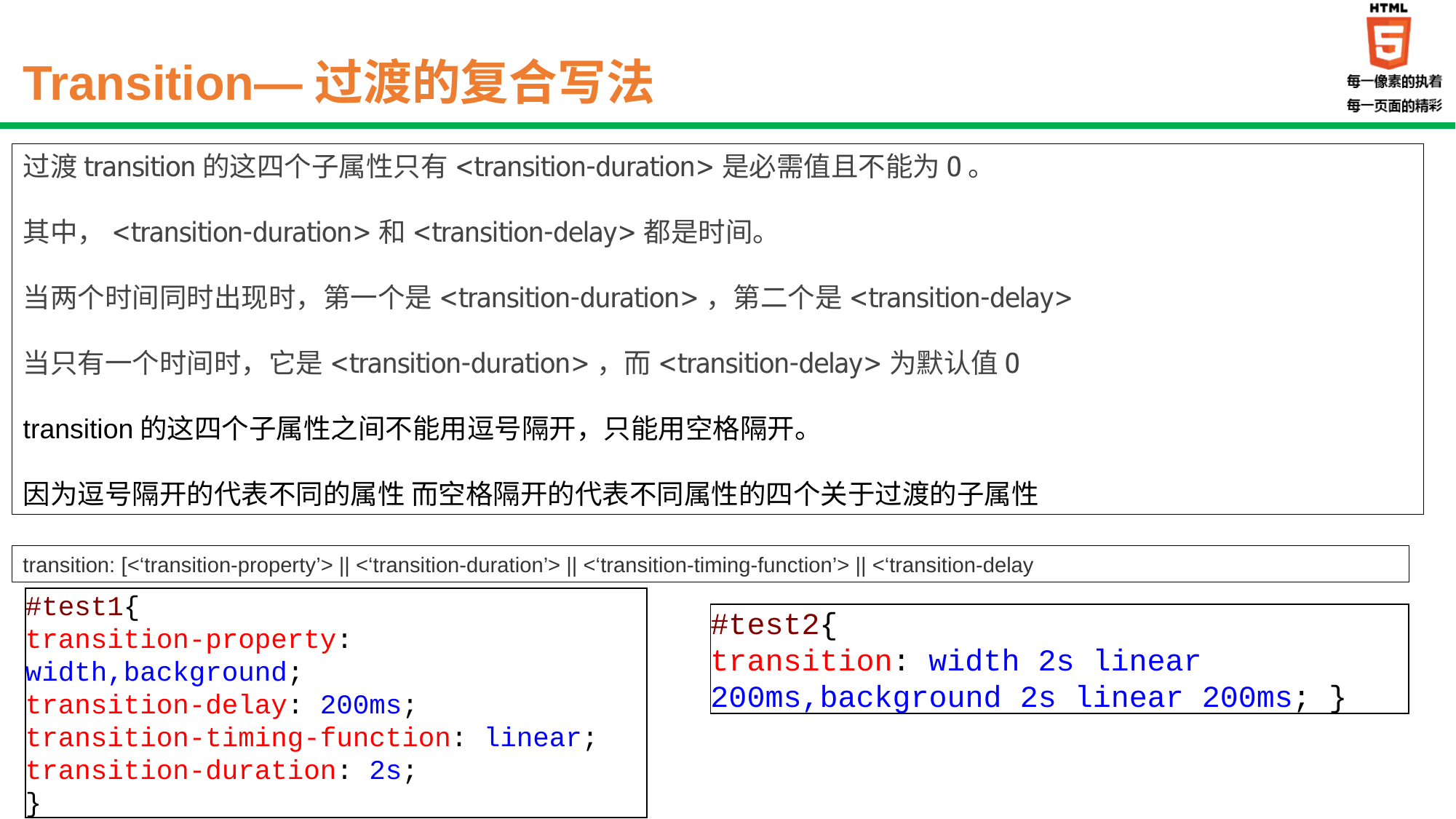

Transition—过渡的复合写法
过渡transition的这四个子属性只有<transition-duration>是必需值且不能为0。

其中，<transition-duration>和<transition-delay>都是时间。

当两个时间同时出现时，第一个是<transition-duration>，第二个是<transition-delay>

当只有一个时间时，它是<transition-duration>，而<transition-delay>为默认值0

transition的这四个子属性之间不能用逗号隔开，只能用空格隔开。

因为逗号隔开的代表不同的属性 而空格隔开的代表不同属性的四个关于过渡的子属性
transition: [<‘transition-property’> || <‘transition-duration’> || <‘transition-timing-function’> || <‘transition-delay
#test1{
transition-property: width,background;
transition-delay: 200ms;
transition-timing-function: linear;
transition-duration: 2s;
}
#test2{
transition: width 2s linear 200ms,background 2s linear 200ms; }